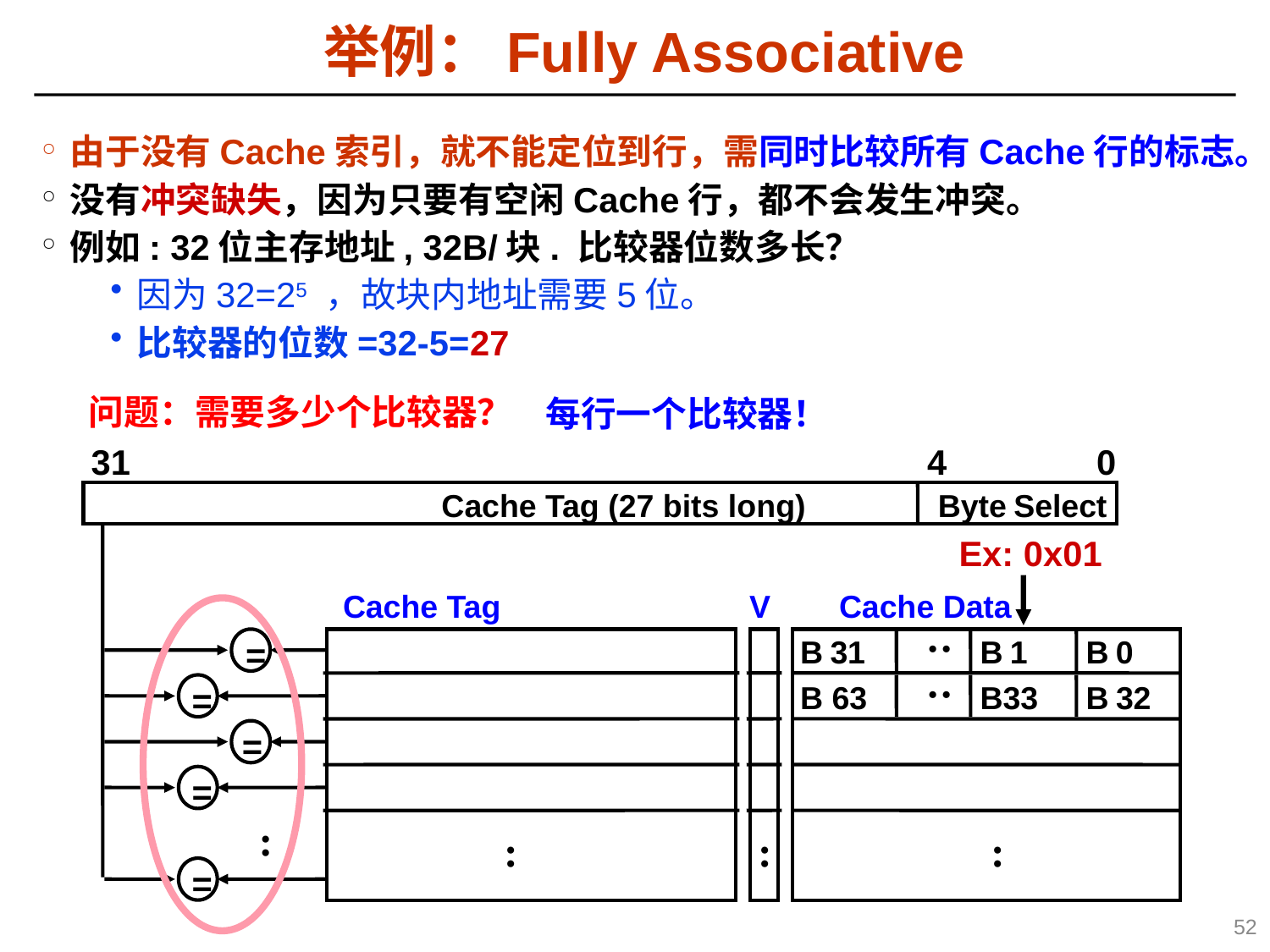

举例：Fully Associative
由于没有Cache索引，就不能定位到行，需同时比较所有Cache行的标志。
没有冲突缺失，因为只要有空闲Cache行，都不会发生冲突。
例如: 32位主存地址, 32B/块. 比较器位数多长？
因为32=25 ，故块内地址需要5位。
比较器的位数=32-5=27
问题：需要多少个比较器？
每行一个比较器！
31
4
0
Cache Tag (27 bits long)
Byte Select

Ex: 0x01

 Cache Tag
     V
 Cache Data
:
B 31
B 1
B 0
=

:
=
B 63
B33
B 32

=

=

:

:
:
:
=

52